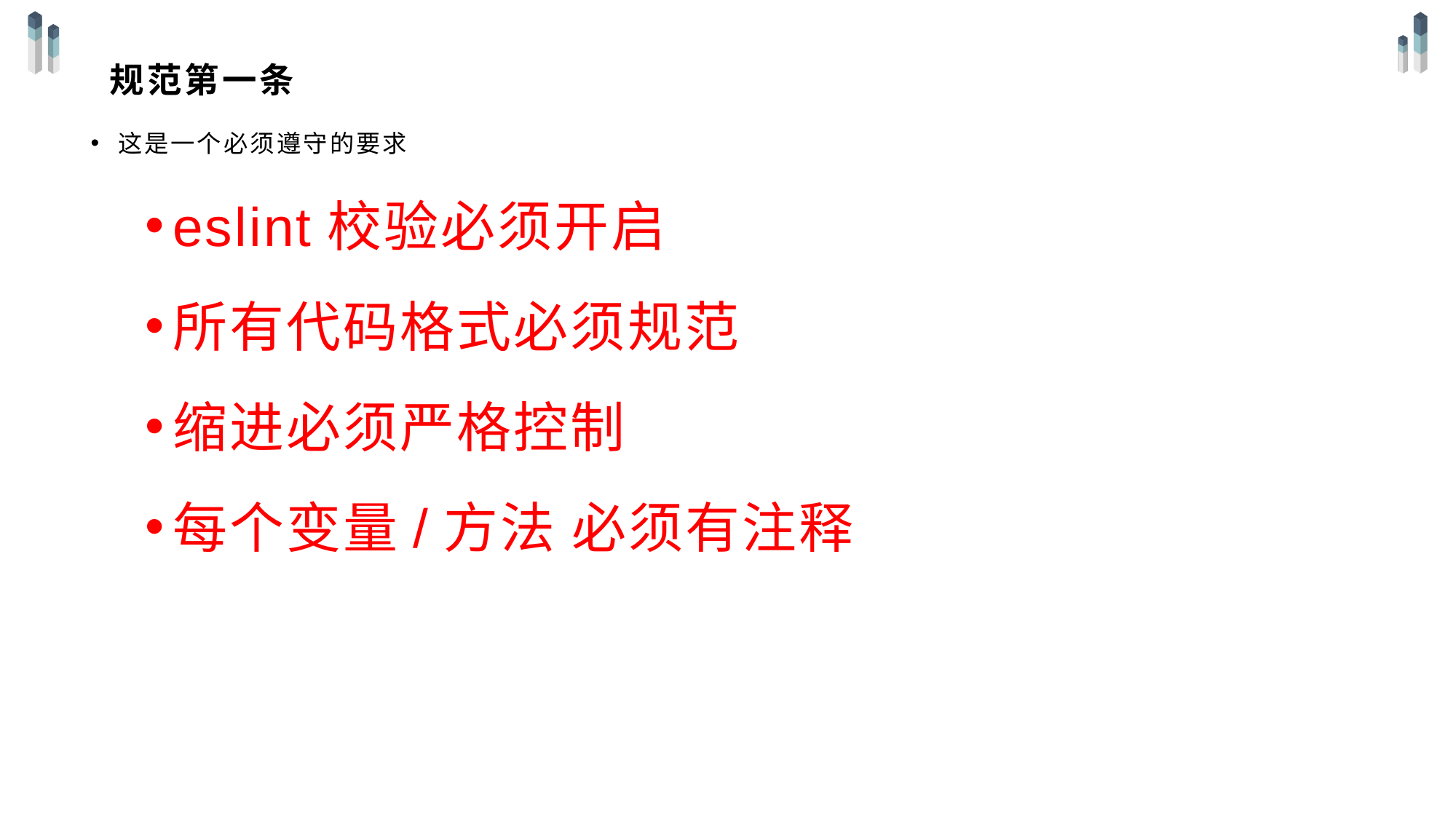

# 规范第一条
这是一个必须遵守的要求
eslint校验必须开启
所有代码格式必须规范
缩进必须严格控制
每个变量/方法 必须有注释